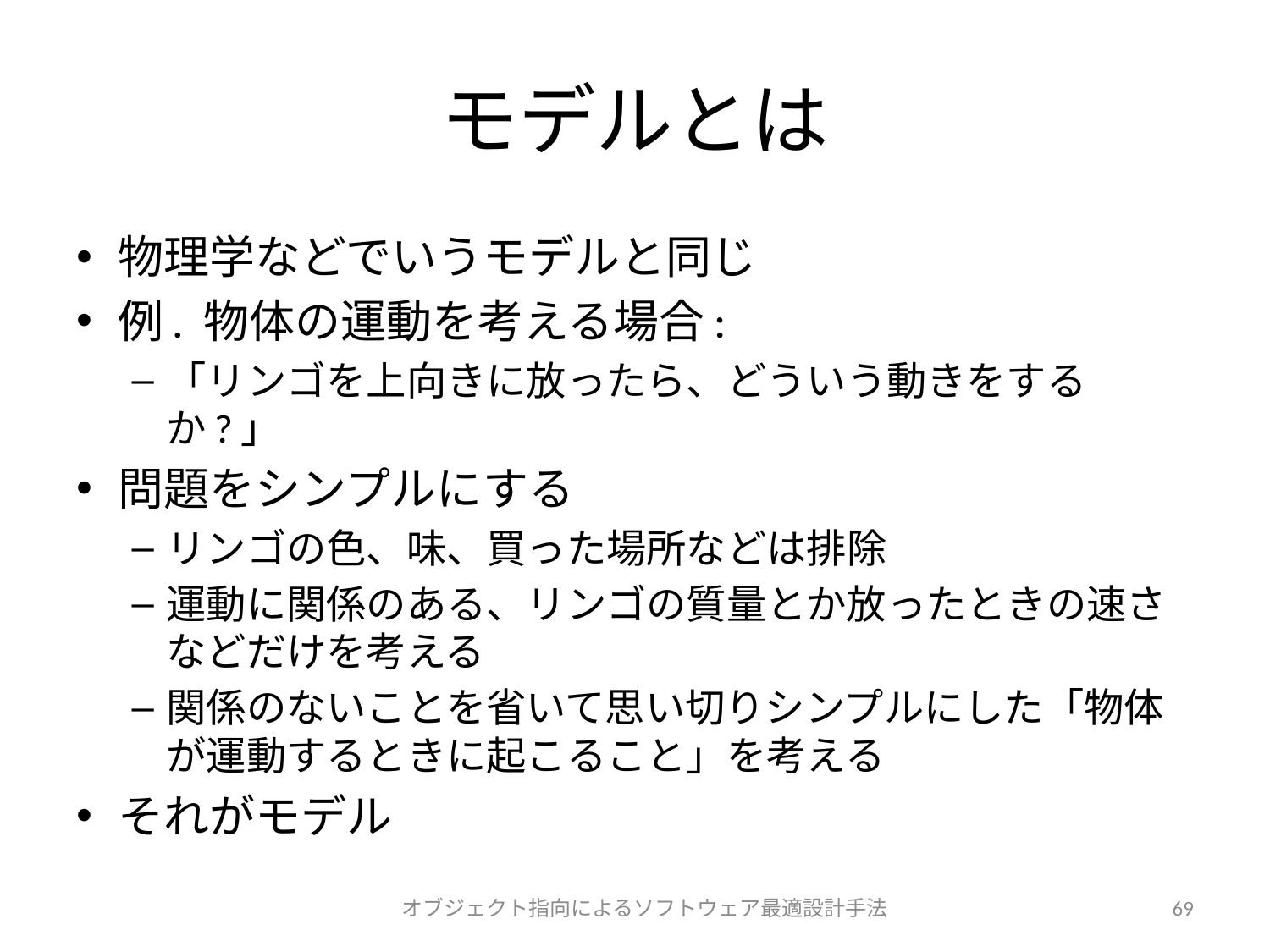

# モデルとは
物理学などでいうモデルと同じ
例. 物体の運動を考える場合:
「リンゴを上向きに放ったら、どういう動きをするか?」
問題をシンプルにする
リンゴの色、味、買った場所などは排除
運動に関係のある、リンゴの質量とか放ったときの速さなどだけを考える
関係のないことを省いて思い切りシンプルにした「物体が運動するときに起こること」を考える
それがモデル

オブジェクト指向によるソフトウェア最適設計手法
69